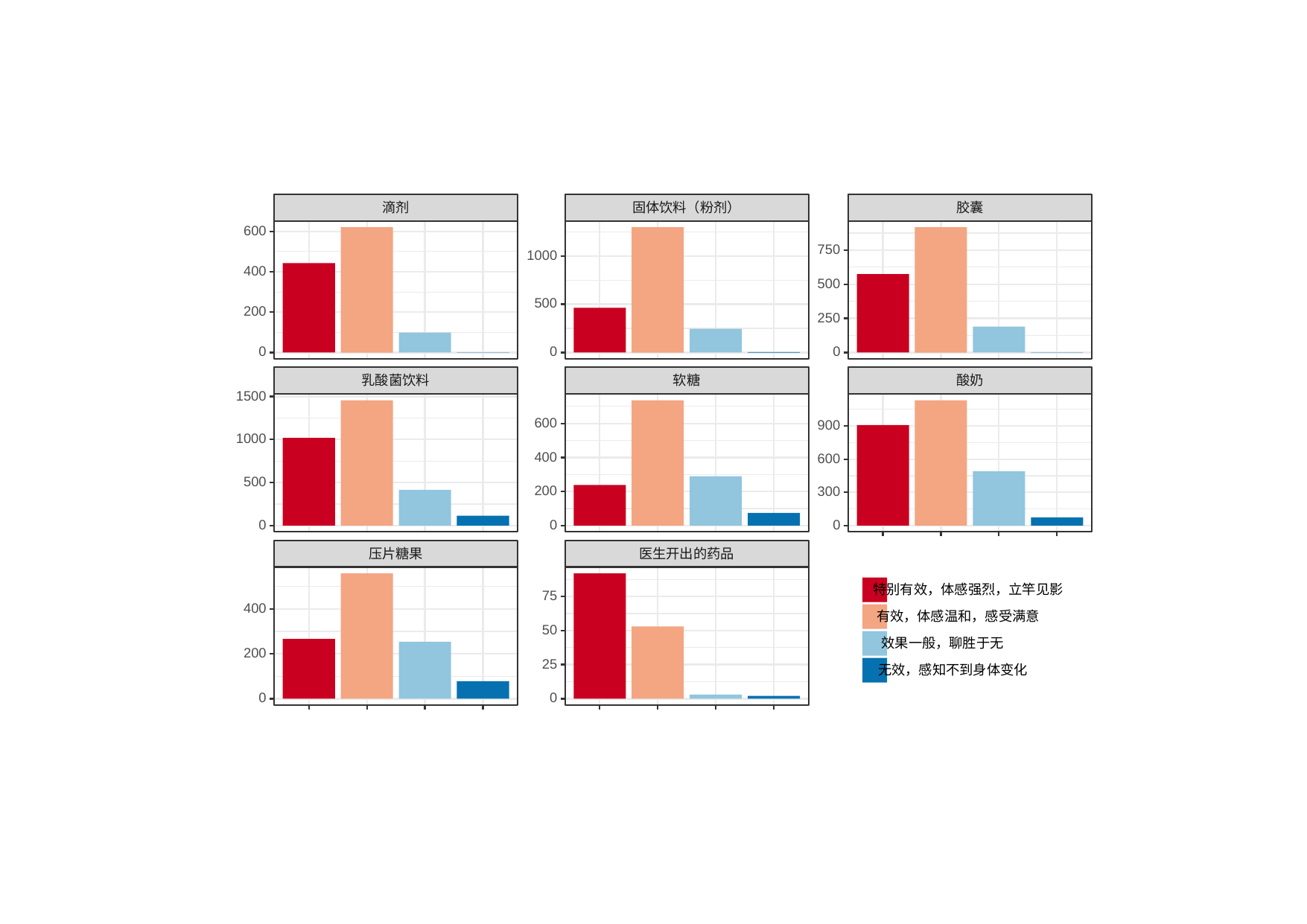

滴剂
固体饮料（粉剂）
胶囊

600

750

1000

400

500

500

200

250

0
0
0

乳酸菌饮料
软糖
酸奶
1500

600
900

1000

400
600

500

200
300

0
0
0

压片糖果
医生开出的药品

特别有效，体感强烈，立竿见影

75

400

有效，体感温和，感受满意

50

效果一般，聊胜于无

200

25

无效，感知不到身体变化

0
0